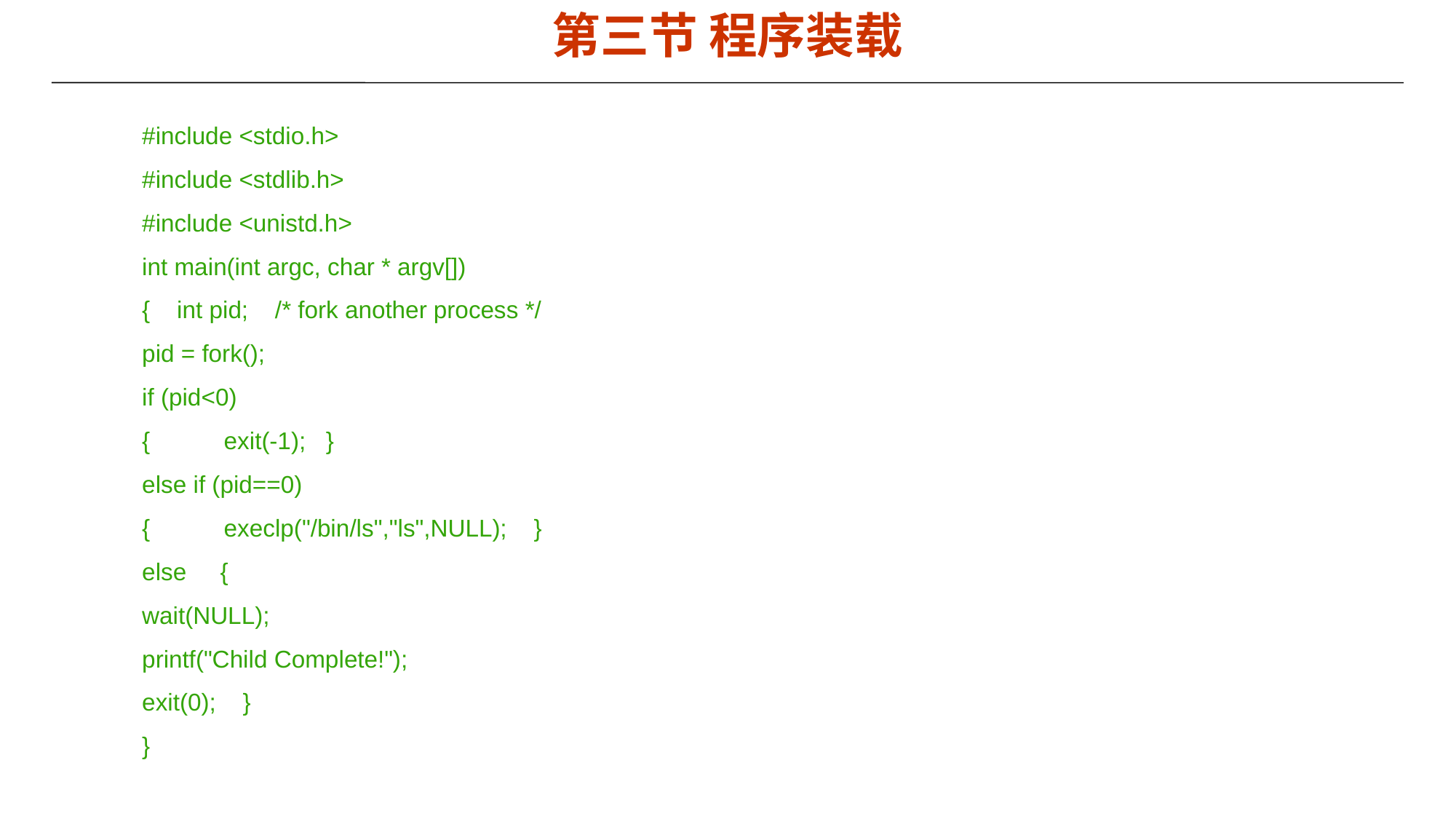

第三节 程序装载

#include <stdio.h>
#include <stdlib.h>
#include <unistd.h>
int main(int argc, char * argv[])
{    int pid;    /* fork another process */
pid = fork();
if (pid<0)
{           exit(-1);   }
else if (pid==0)
{           execlp("/bin/ls","ls",NULL);    }
else     {
wait(NULL);
printf("Child Complete!");
exit(0);    }
}